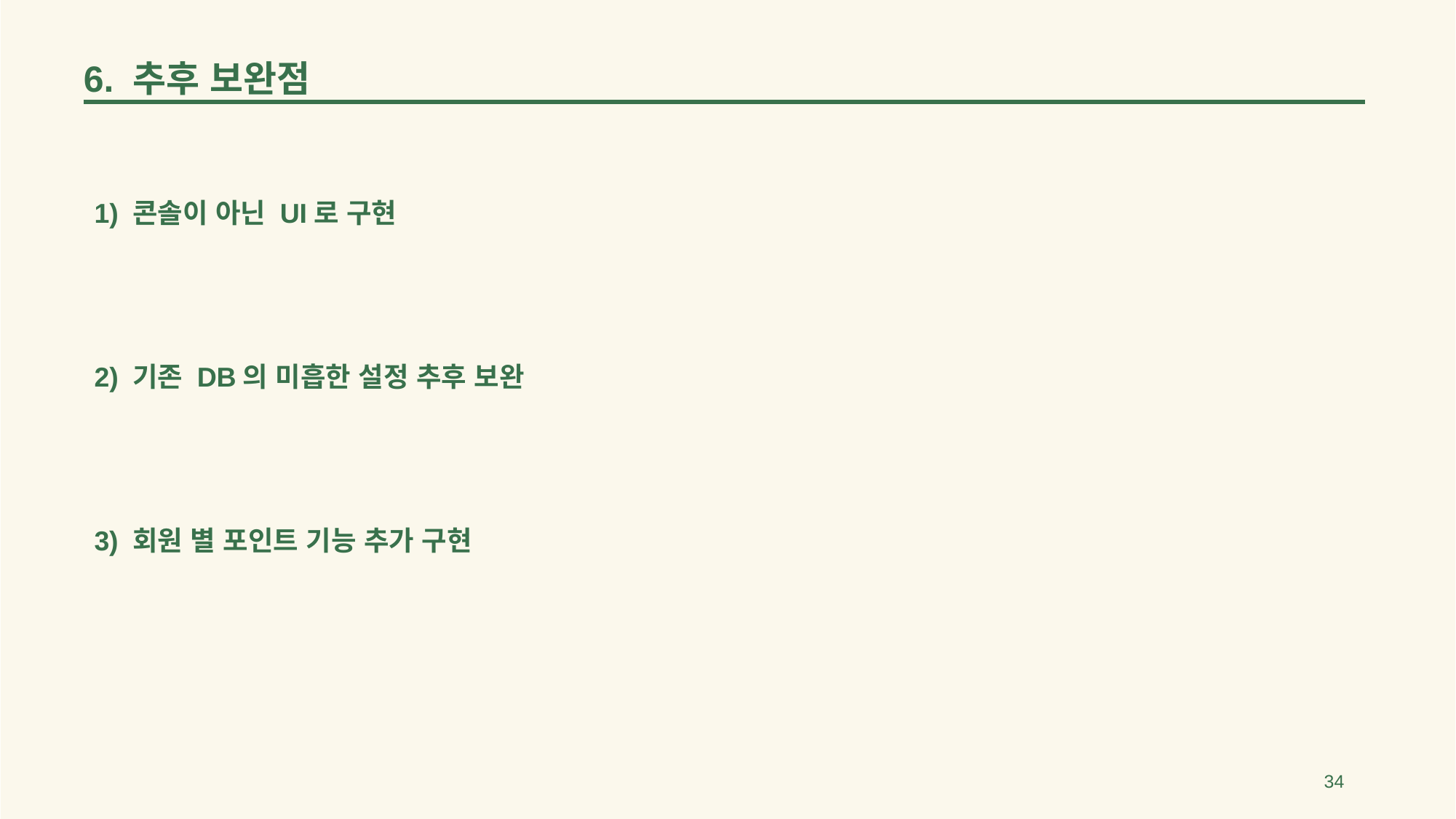

6. 추후 보완점
1) 콘솔이 아닌 UI로 구현
2) 기존 DB의 미흡한 설정 추후 보완
3) 회원 별 포인트 기능 추가 구현
34